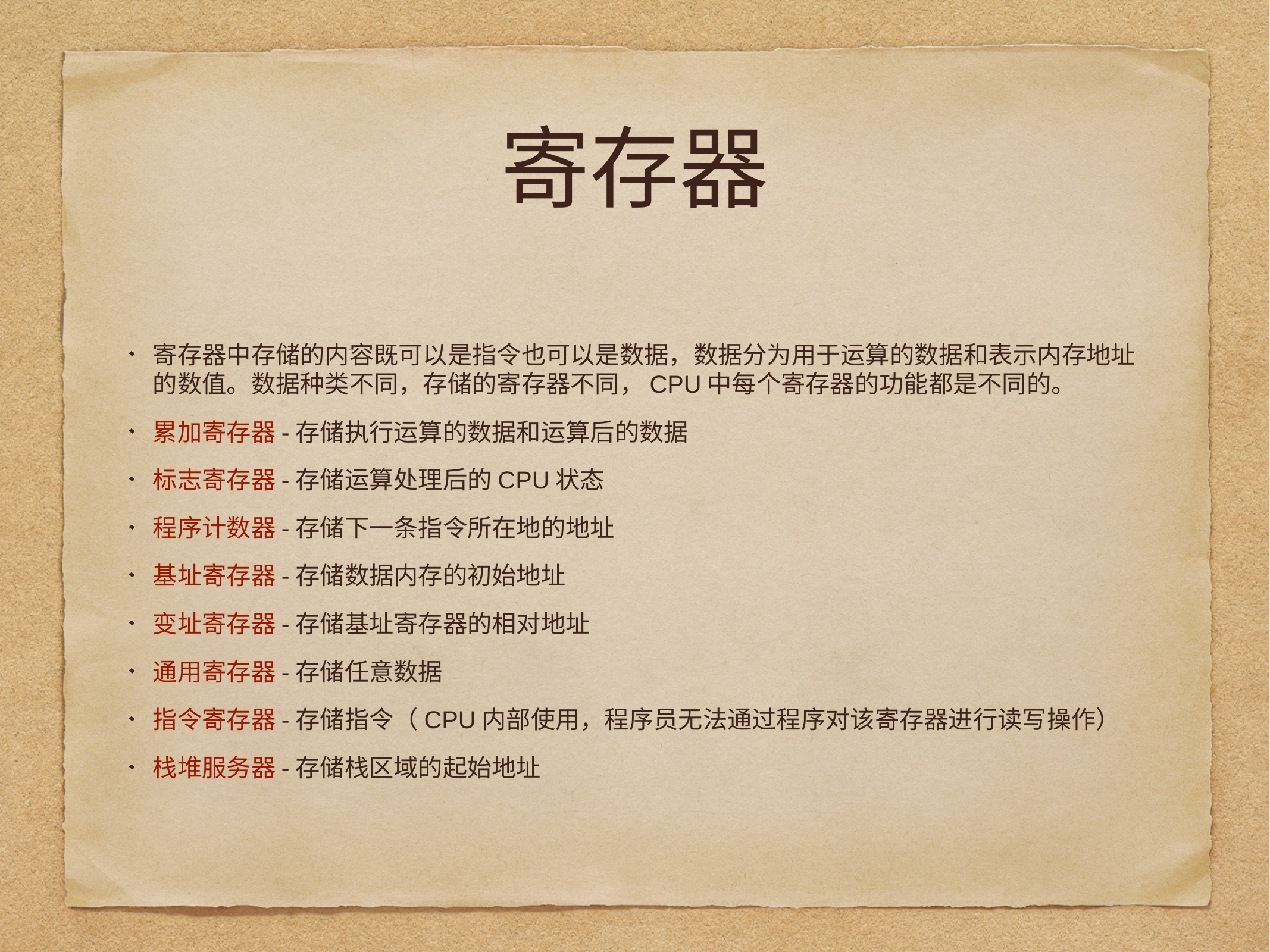

# 寄存器
寄存器中存储的内容既可以是指令也可以是数据，数据分为用于运算的数据和表示内存地址的数值。数据种类不同，存储的寄存器不同，CPU中每个寄存器的功能都是不同的。
累加寄存器-存储执行运算的数据和运算后的数据
标志寄存器-存储运算处理后的CPU状态
程序计数器-存储下一条指令所在地的地址
基址寄存器-存储数据内存的初始地址
变址寄存器-存储基址寄存器的相对地址
通用寄存器-存储任意数据
指令寄存器-存储指令（CPU内部使用，程序员无法通过程序对该寄存器进行读写操作）
栈堆服务器-存储栈区域的起始地址